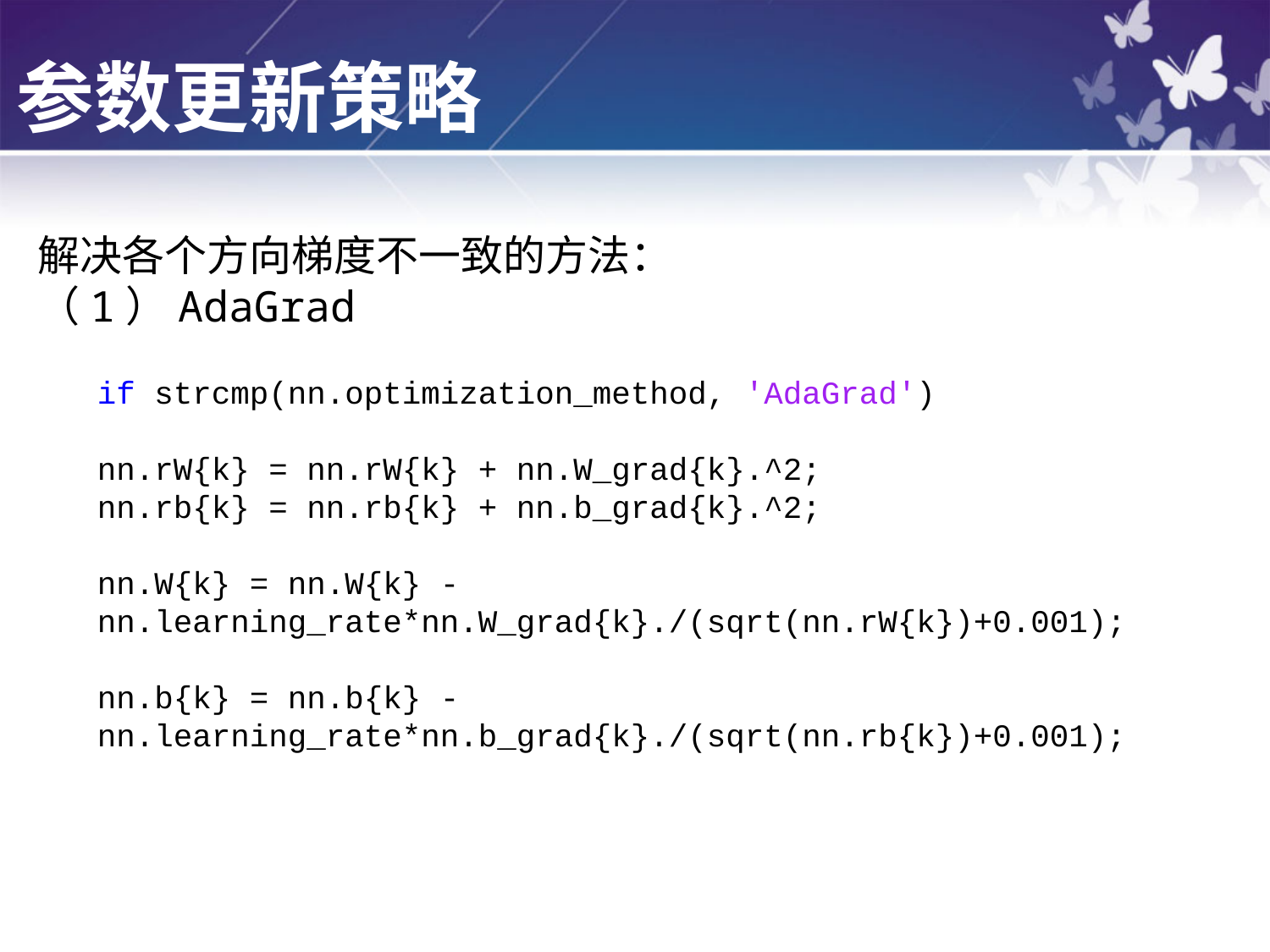

参数更新策略
解决各个方向梯度不一致的方法：
（1）AdaGrad
if strcmp(nn.optimization_method, 'AdaGrad')

nn.rW{k} = nn.rW{k} + nn.W_grad{k}.^2;
nn.rb{k} = nn.rb{k} + nn.b_grad{k}.^2;

nn.W{k} = nn.W{k} - nn.learning_rate*nn.W_grad{k}./(sqrt(nn.rW{k})+0.001);

nn.b{k} = nn.b{k} - nn.learning_rate*nn.b_grad{k}./(sqrt(nn.rb{k})+0.001);